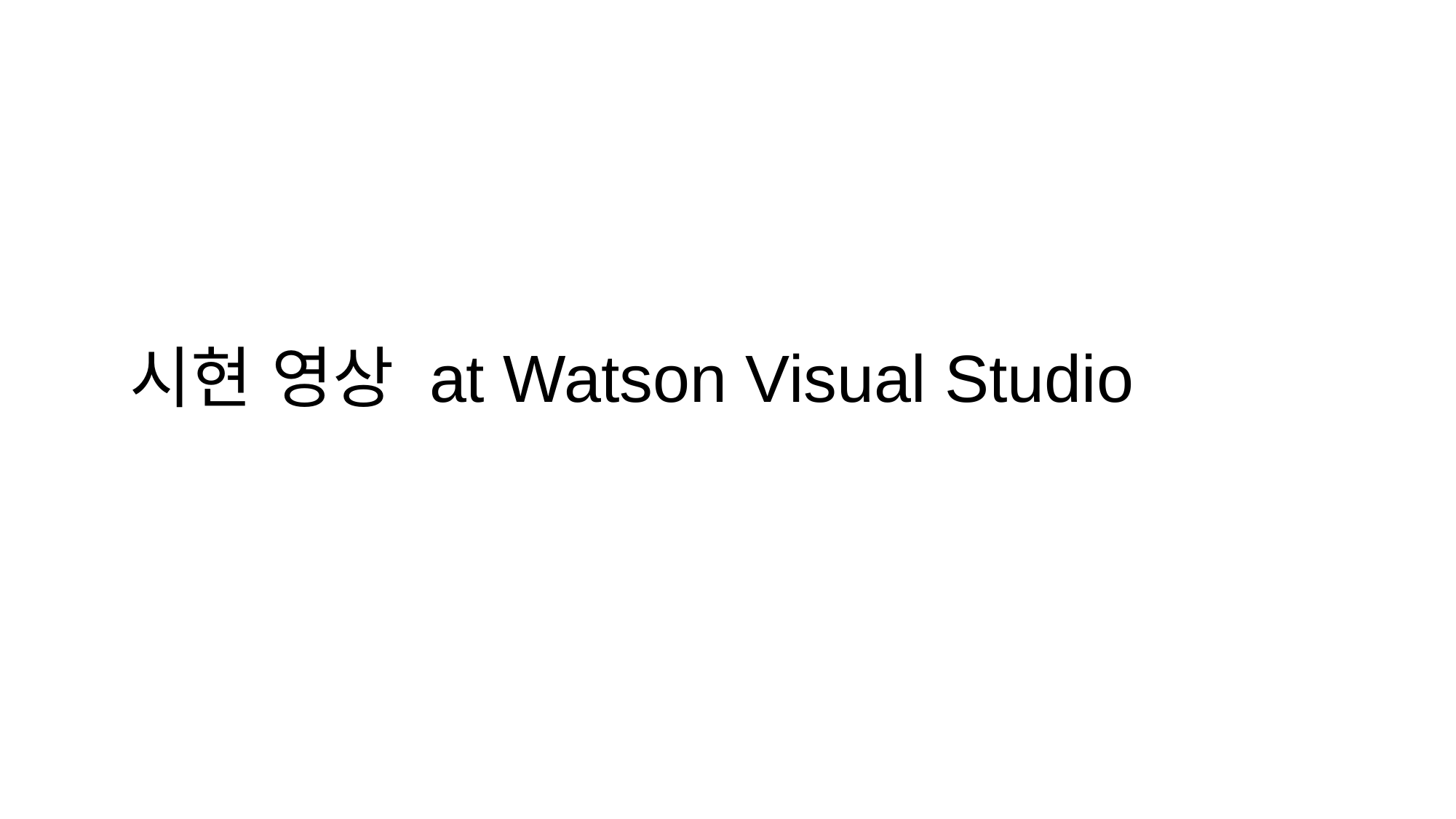

# 시현 영상 at Watson Visual Studio